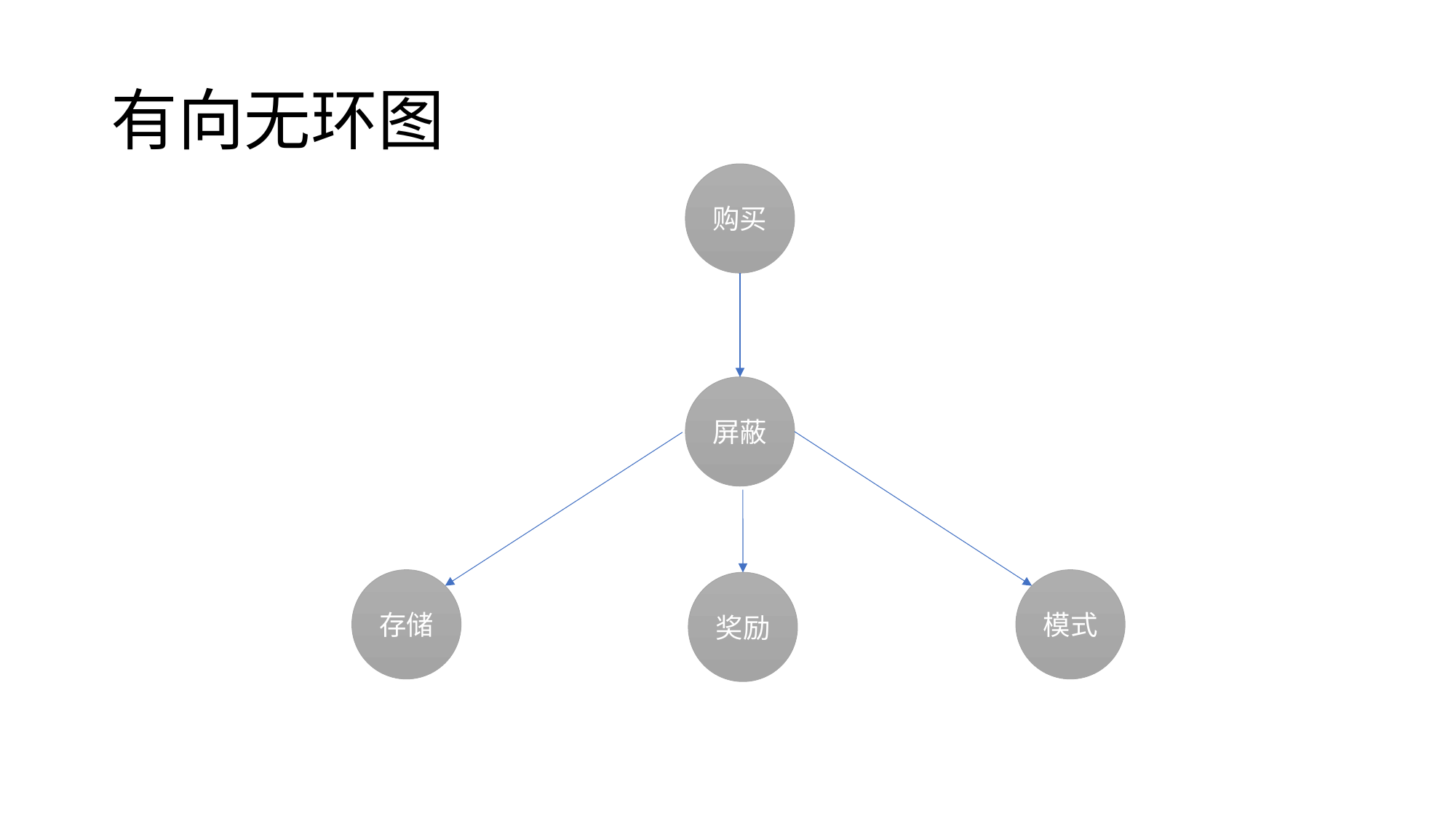

# 有向无环图
购买
屏蔽
存储
模式
奖励